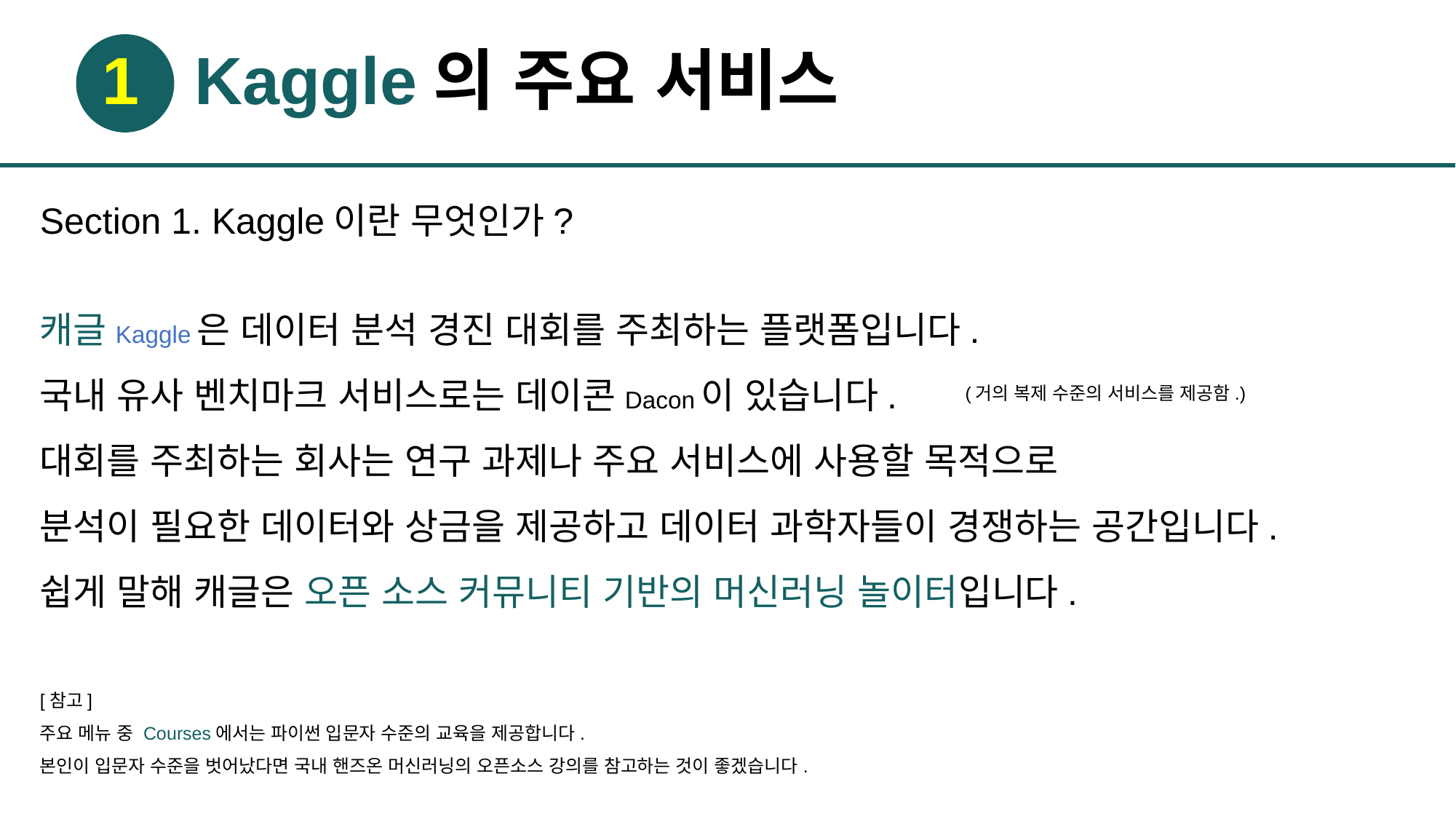

# 1   Kaggle의 주요 서비스

Section 1. Kaggle이란 무엇인가?

캐글Kaggle은 데이터 분석 경진 대회를 주최하는 플랫폼입니다.
국내 유사 벤치마크 서비스로는 데이콘Dacon이 있습니다.
대회를 주최하는 회사는 연구 과제나 주요 서비스에 사용할 목적으로
분석이 필요한 데이터와 상금을 제공하고 데이터 과학자들이 경쟁하는 공간입니다.
쉽게 말해 캐글은 오픈 소스 커뮤니티 기반의 머신러닝 놀이터입니다.
(거의 복제 수준의 서비스를 제공함.)
[참고]
주요 메뉴 중 Courses에서는 파이썬 입문자 수준의 교육을 제공합니다.
본인이 입문자 수준을 벗어났다면 국내 핸즈온 머신러닝의 오픈소스 강의를 참고하는 것이 좋겠습니다.